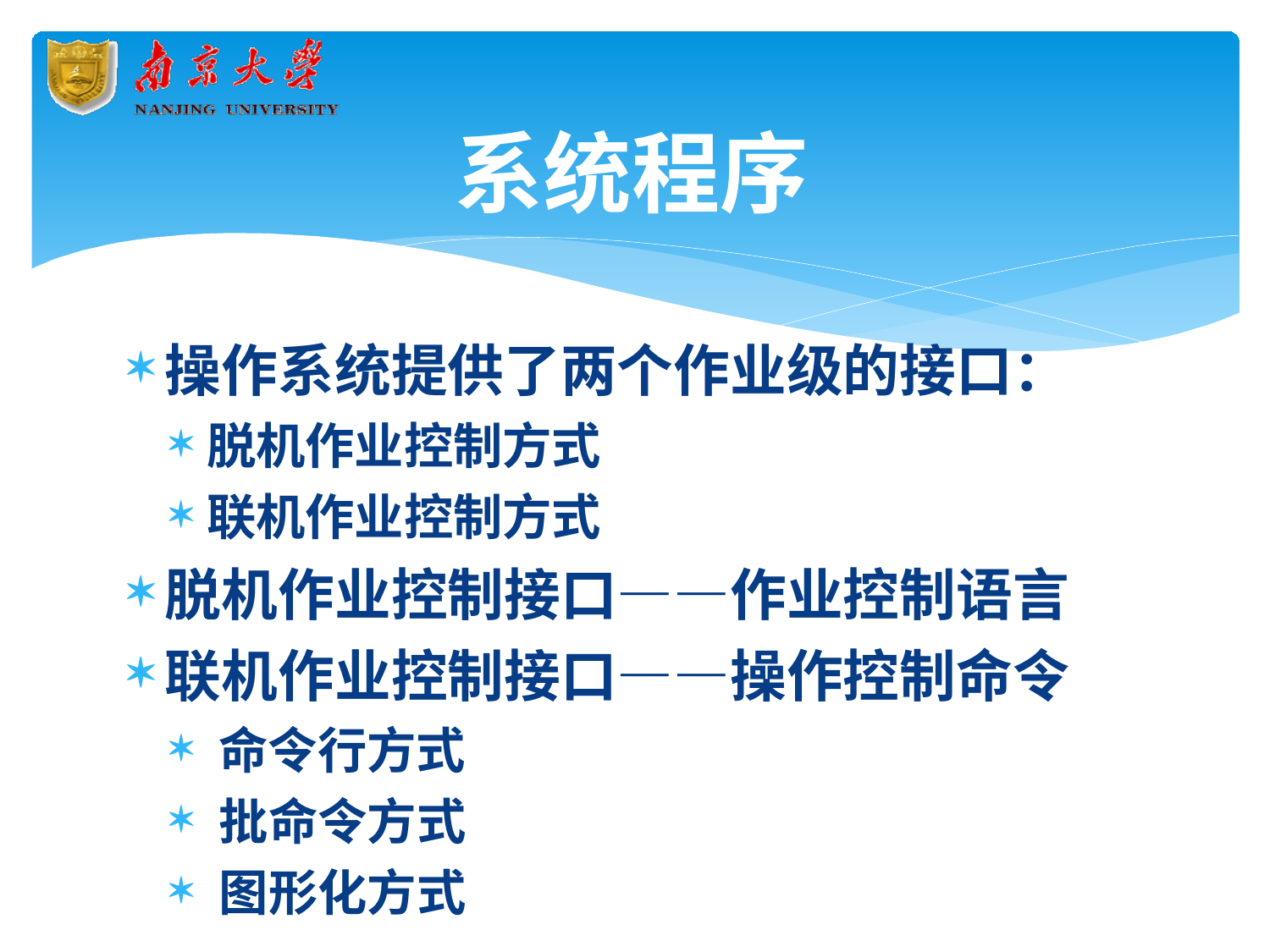

# 系统程序
操作系统提供了两个作业级的接口：
脱机作业控制方式
联机作业控制方式
脱机作业控制接口——作业控制语言
联机作业控制接口——操作控制命令
命令行方式
批命令方式
图形化方式